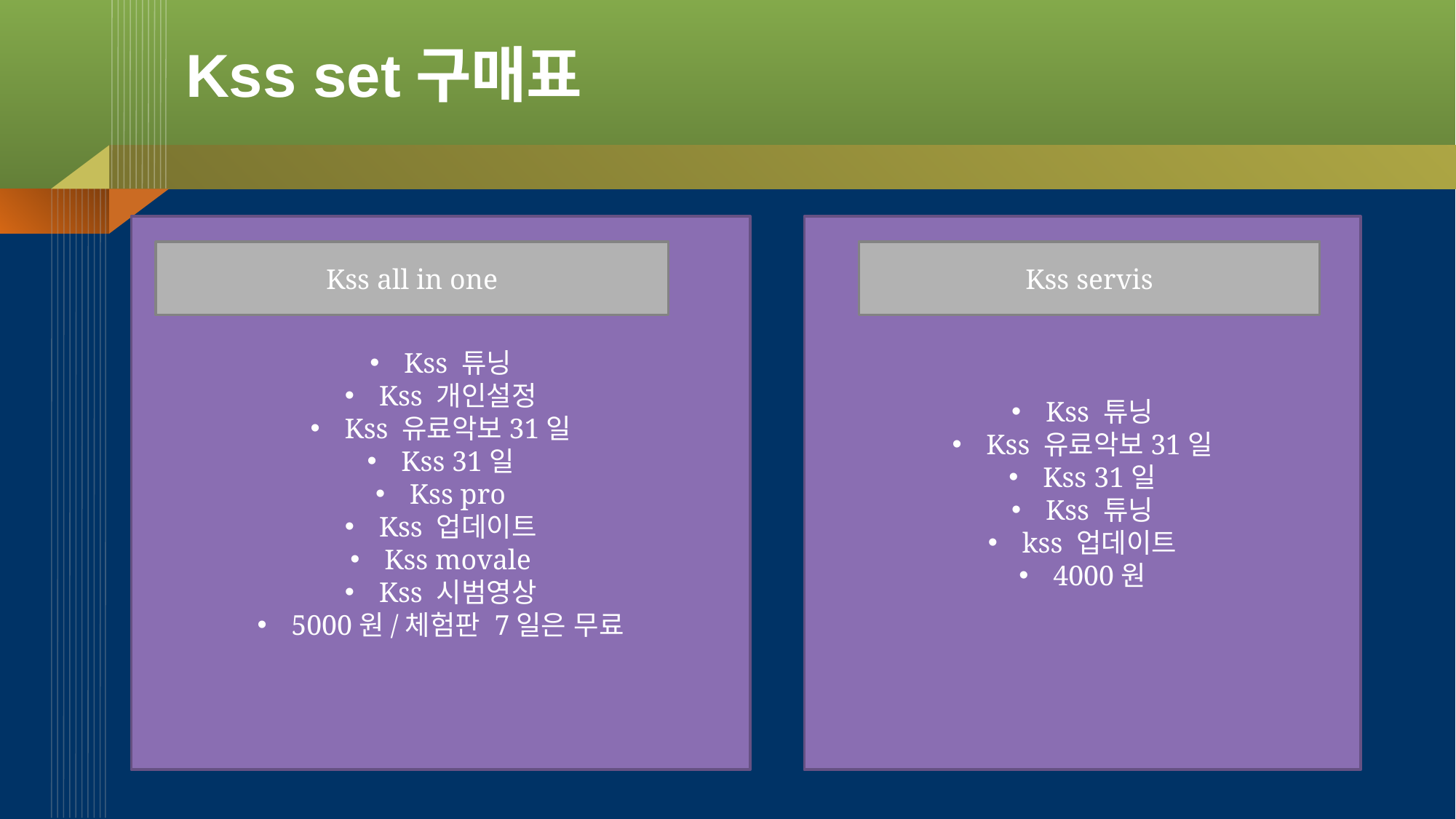

# Kss set구매표
Kss 튜닝
Kss 개인설정
Kss 유료악보31일
Kss 31일
Kss pro
Kss 업데이트
Kss movale
Kss 시범영상
5000원/체험판 7일은 무료
Kss 튜닝
Kss 유료악보31일
Kss 31일
Kss 튜닝
kss 업데이트
4000원
Kss all in one
Kss servis